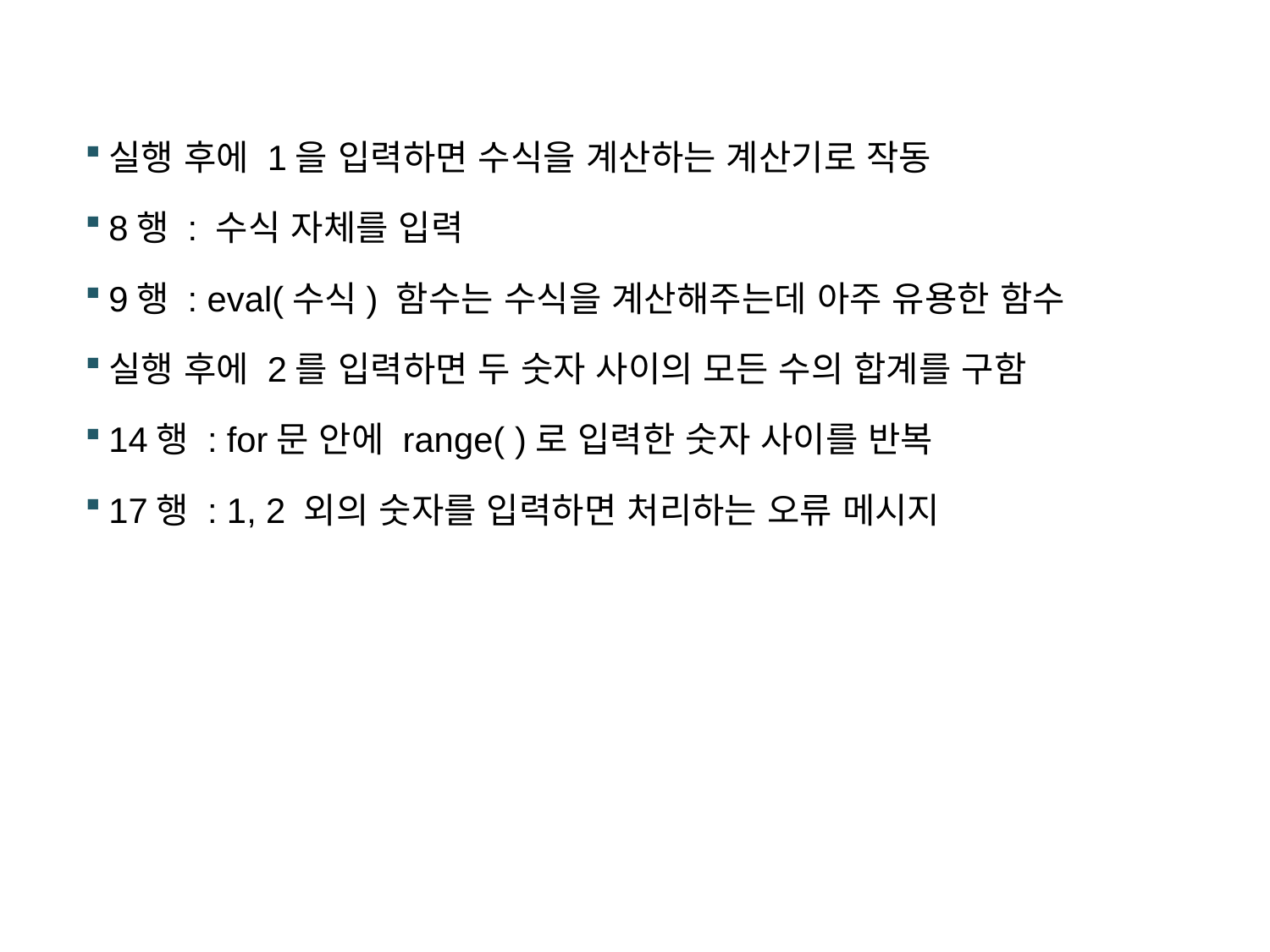

#
실행 후에 1을 입력하면 수식을 계산하는 계산기로 작동
8행 : 수식 자체를 입력
9행 : eval(수식) 함수는 수식을 계산해주는데 아주 유용한 함수
실행 후에 2를 입력하면 두 숫자 사이의 모든 수의 합계를 구함
14행 : for문 안에 range( )로 입력한 숫자 사이를 반복
17행 : 1, 2 외의 숫자를 입력하면 처리하는 오류 메시지